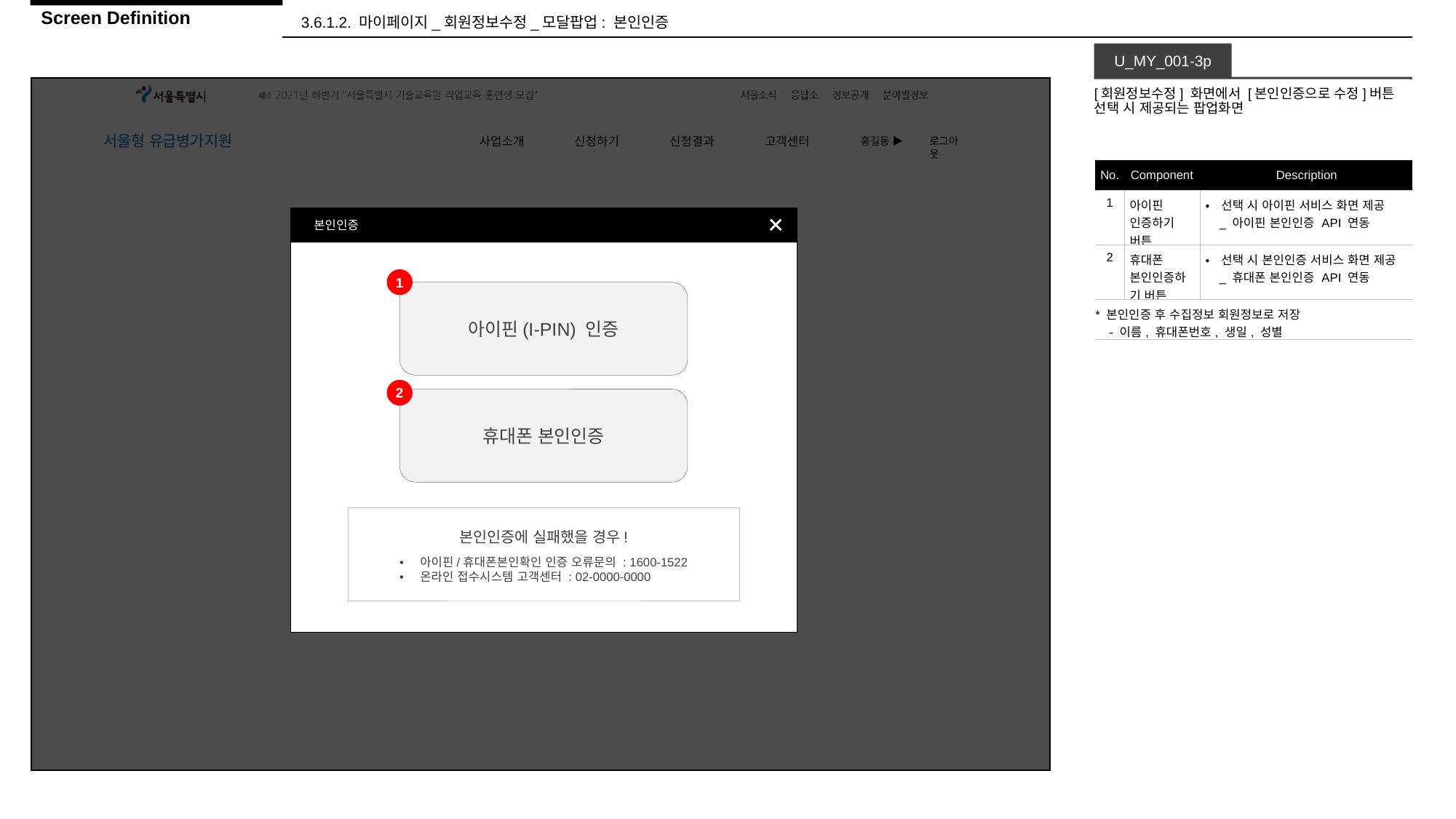

Screen Definition
3.6.1.2. 마이페이지_회원정보수정_모달팝업: 본인인증
U_MY_001-3p

[회원정보수정] 화면에서 [본인인증으로 수정]버튼 선택 시 제공되는 팝업화면
| No. | Component | Description |
| --- | --- | --- |
| 1 | 아이핀 인증하기 버튼 | •선택 시 아이핀 서비스 화면 제공 \_ 아이핀 본인인증 API 연동 |
| 2 | 휴대폰 본인인증하기 버튼 | •선택 시 본인인증 서비스 화면 제공 \_ 휴대폰 본인인증 API 연동 |
| \* 본인인증 후 수집정보 회원정보로 저장 - 이름, 휴대폰번호, 생일, 성별 |  |  |

본인인증
1
아이핀(I-PIN) 인증
2
휴대폰 본인인증

본인인증에 실패했을 경우!
아이핀/휴대폰본인확인 인증 오류문의 : 1600-1522
온라인 접수시스템 고객센터 : 02-0000-0000